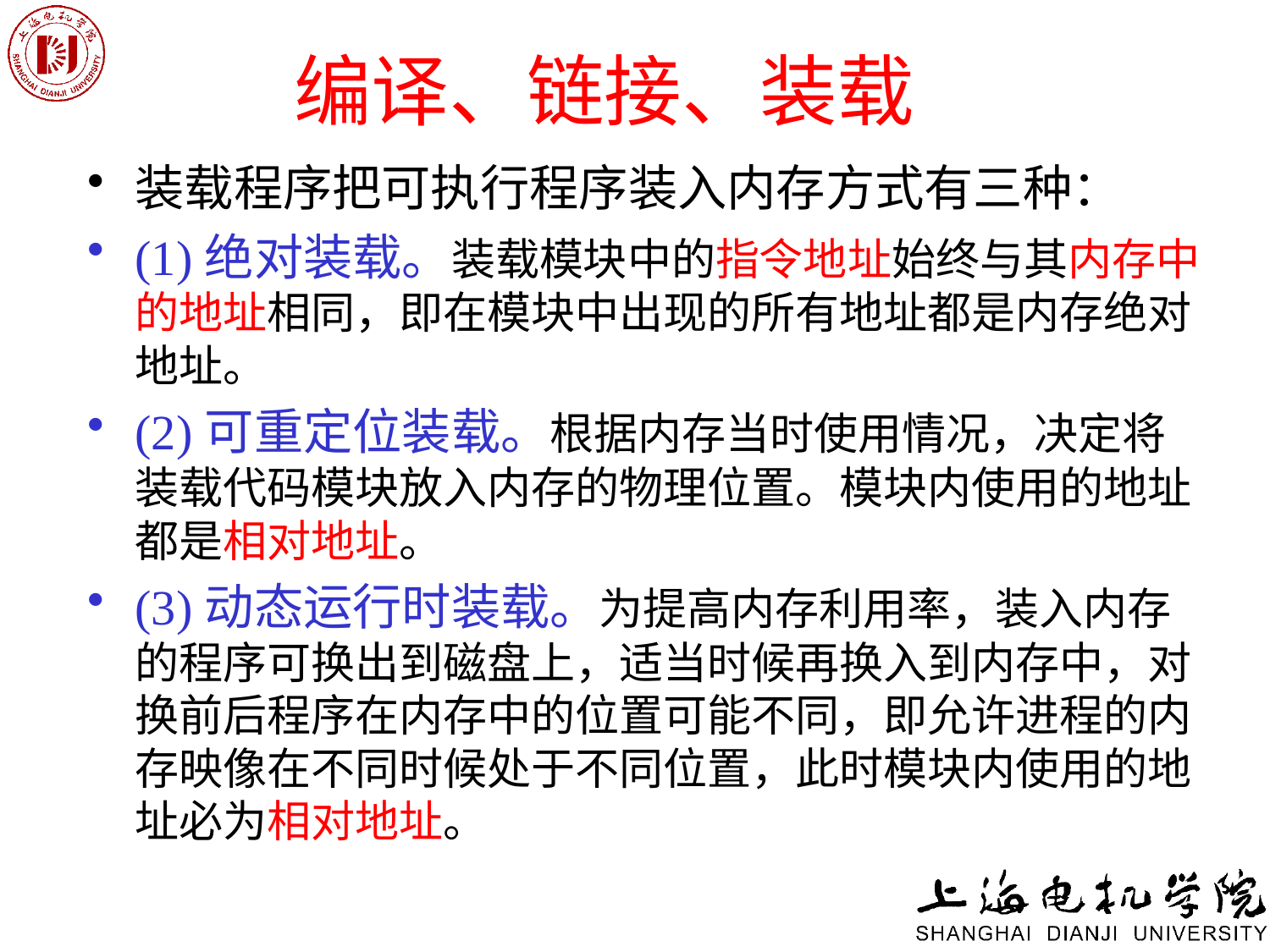

# 编译、链接、装载
装载程序把可执行程序装入内存方式有三种：
(1)绝对装载。装载模块中的指令地址始终与其内存中的地址相同，即在模块中出现的所有地址都是内存绝对地址。
(2)可重定位装载。根据内存当时使用情况，决定将装载代码模块放入内存的物理位置。模块内使用的地址都是相对地址。
(3)动态运行时装载。为提高内存利用率，装入内存的程序可换出到磁盘上，适当时候再换入到内存中，对换前后程序在内存中的位置可能不同，即允许进程的内存映像在不同时候处于不同位置，此时模块内使用的地址必为相对地址。